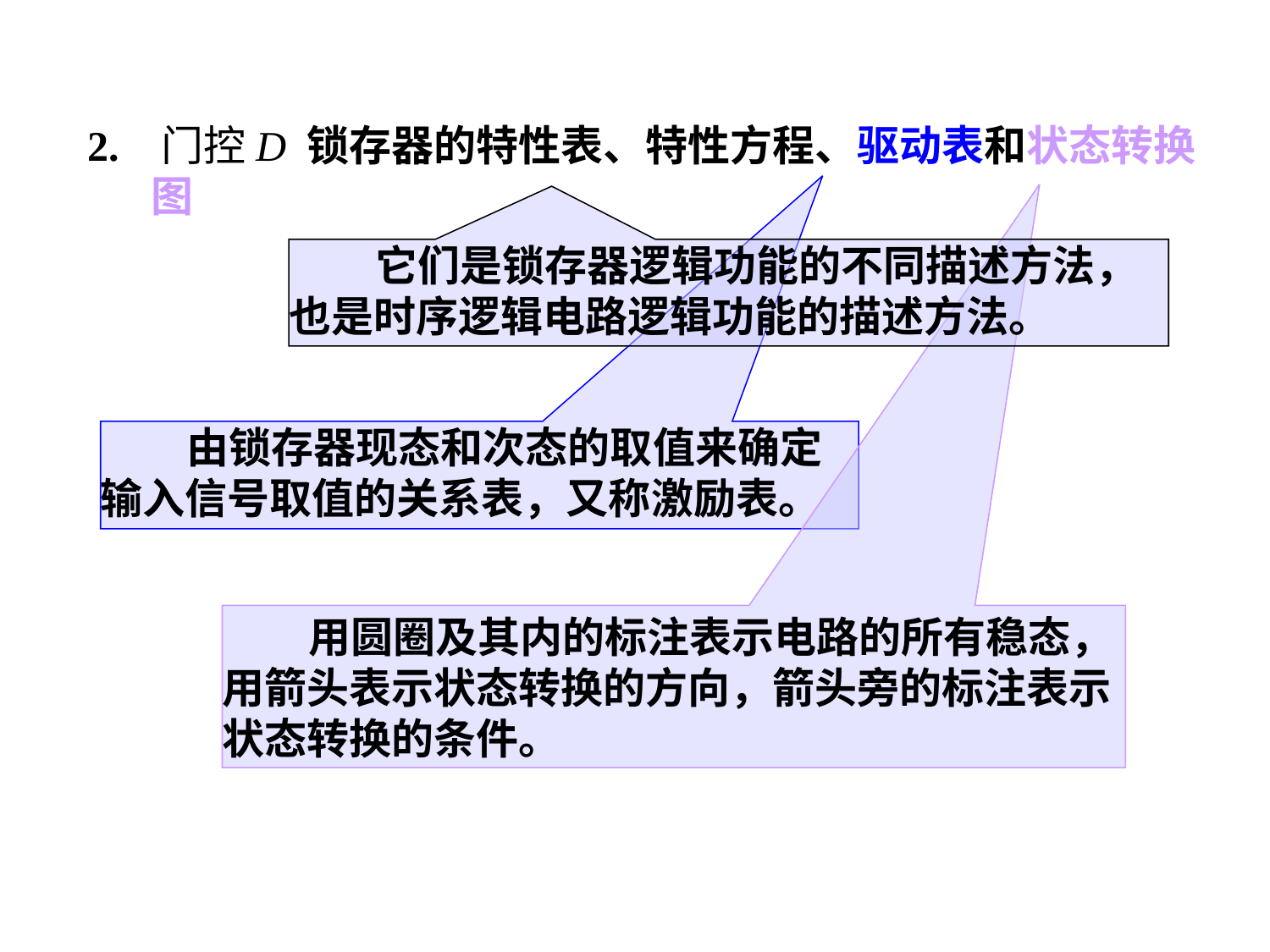

2.   门控D 锁存器的特性表、特性方程、驱动表和状态转换图
        它们是锁存器逻辑功能的不同描述方法，也是时序逻辑电路逻辑功能的描述方法。
        由锁存器现态和次态的取值来确定输入信号取值的关系表，又称激励表。
        用圆圈及其内的标注表示电路的所有稳态，用箭头表示状态转换的方向，箭头旁的标注表示状态转换的条件。